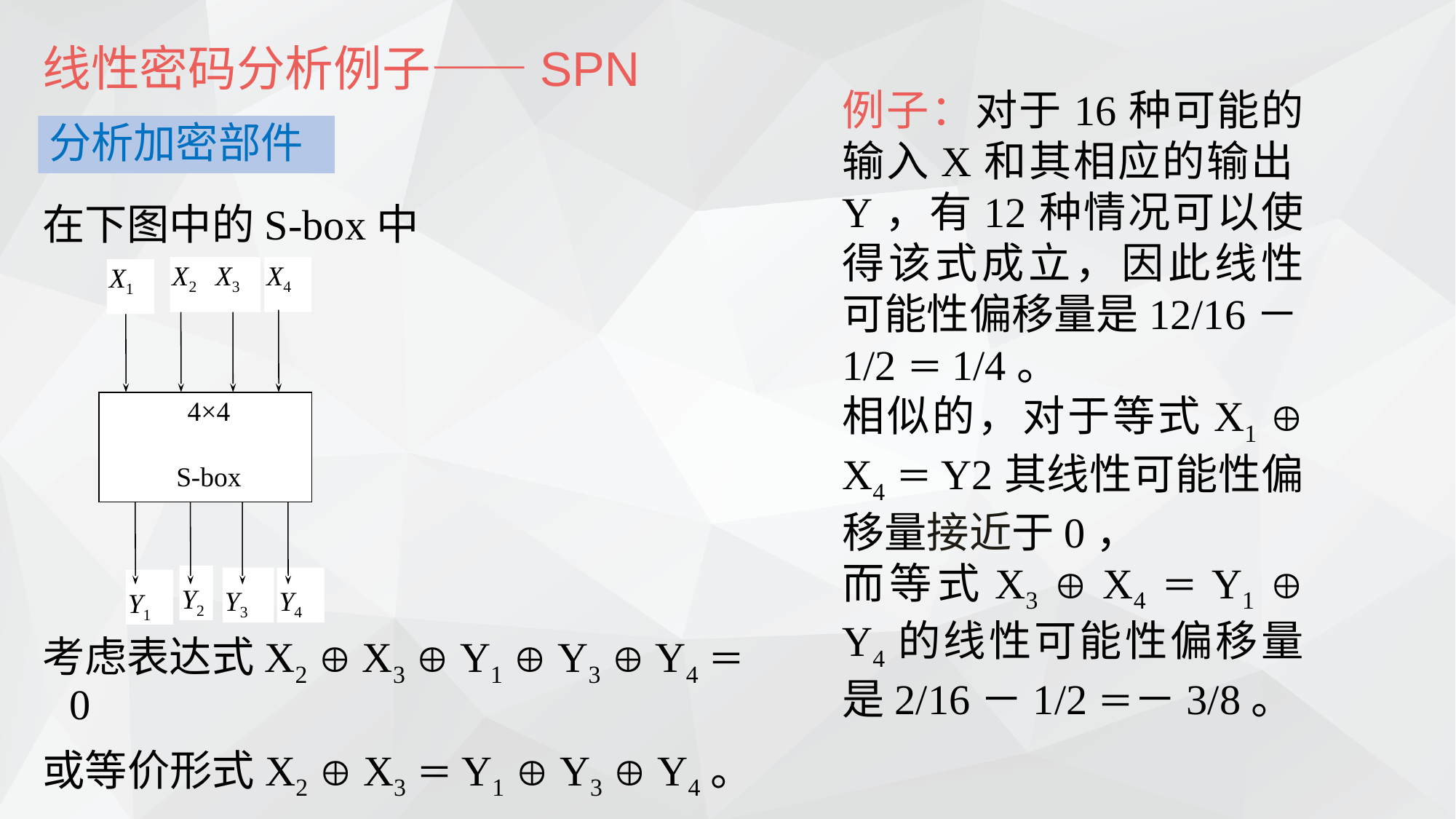

线性密码分析例子——SPN
例子：对于16种可能的输入X和其相应的输出Y，有12种情况可以使得该式成立，因此线性可能性偏移量是12/16－1/2＝1/4。
相似的，对于等式X1 ⊕ X4＝Y2其线性可能性偏移量接近于0，
而等式X3 ⊕ X4＝Y1 ⊕ Y4的线性可能性偏移量是2/16－1/2＝－3/8。
# 分析加密部件
在下图中的S-box中

考虑表达式X2 ⊕ X3 ⊕ Y1 ⊕ Y3 ⊕ Y4＝0
或等价形式X2 ⊕ X3＝Y1 ⊕ Y3 ⊕ Y4。

X2
X3
X4
X1

 4×4

 S-box

Y2
Y3
Y4
Y1